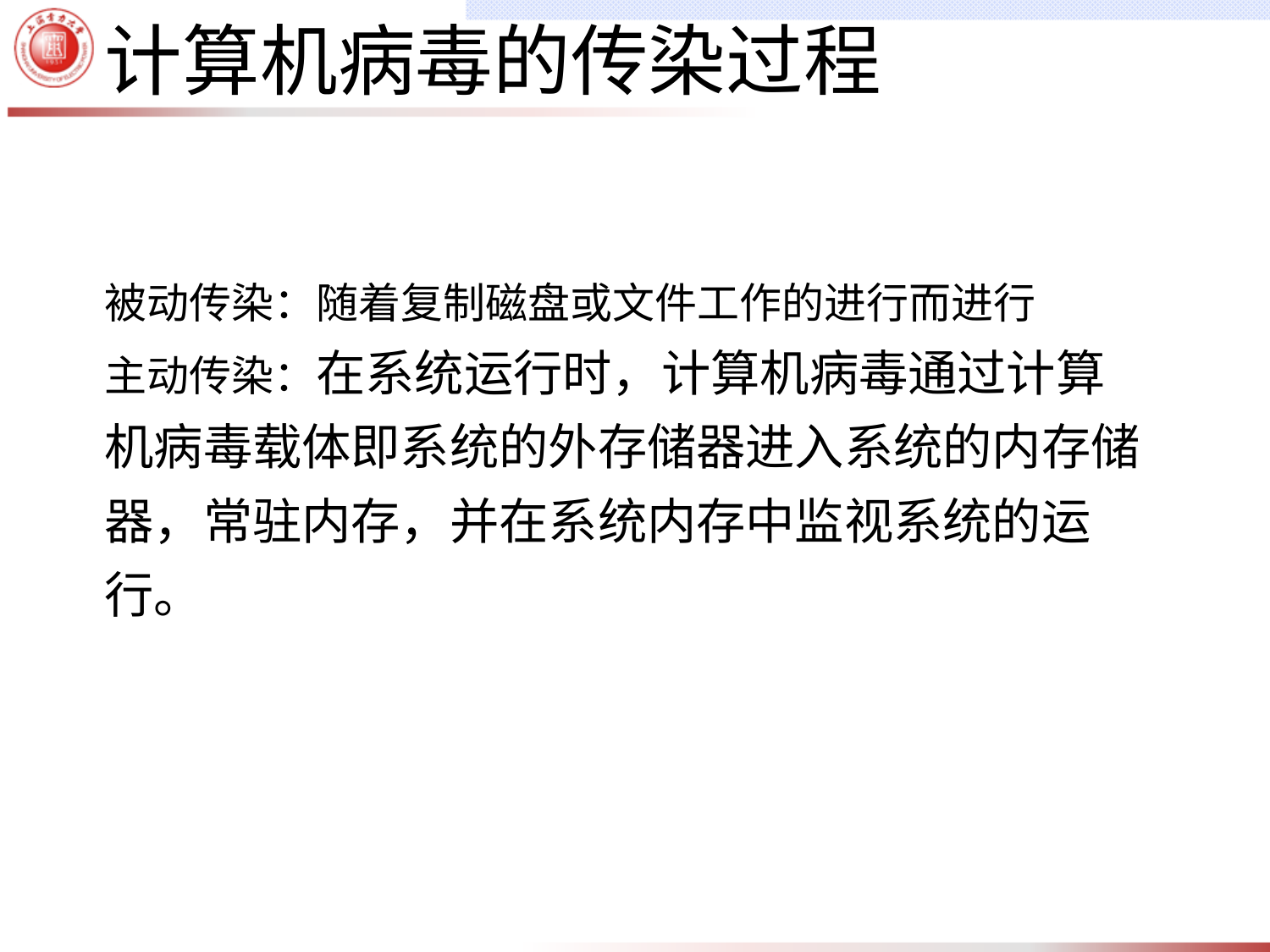

计算机病毒的传染过程
被动传染：随着复制磁盘或文件工作的进行而进行
主动传染：在系统运行时，计算机病毒通过计算机病毒载体即系统的外存储器进入系统的内存储器，常驻内存，并在系统内存中监视系统的运行。